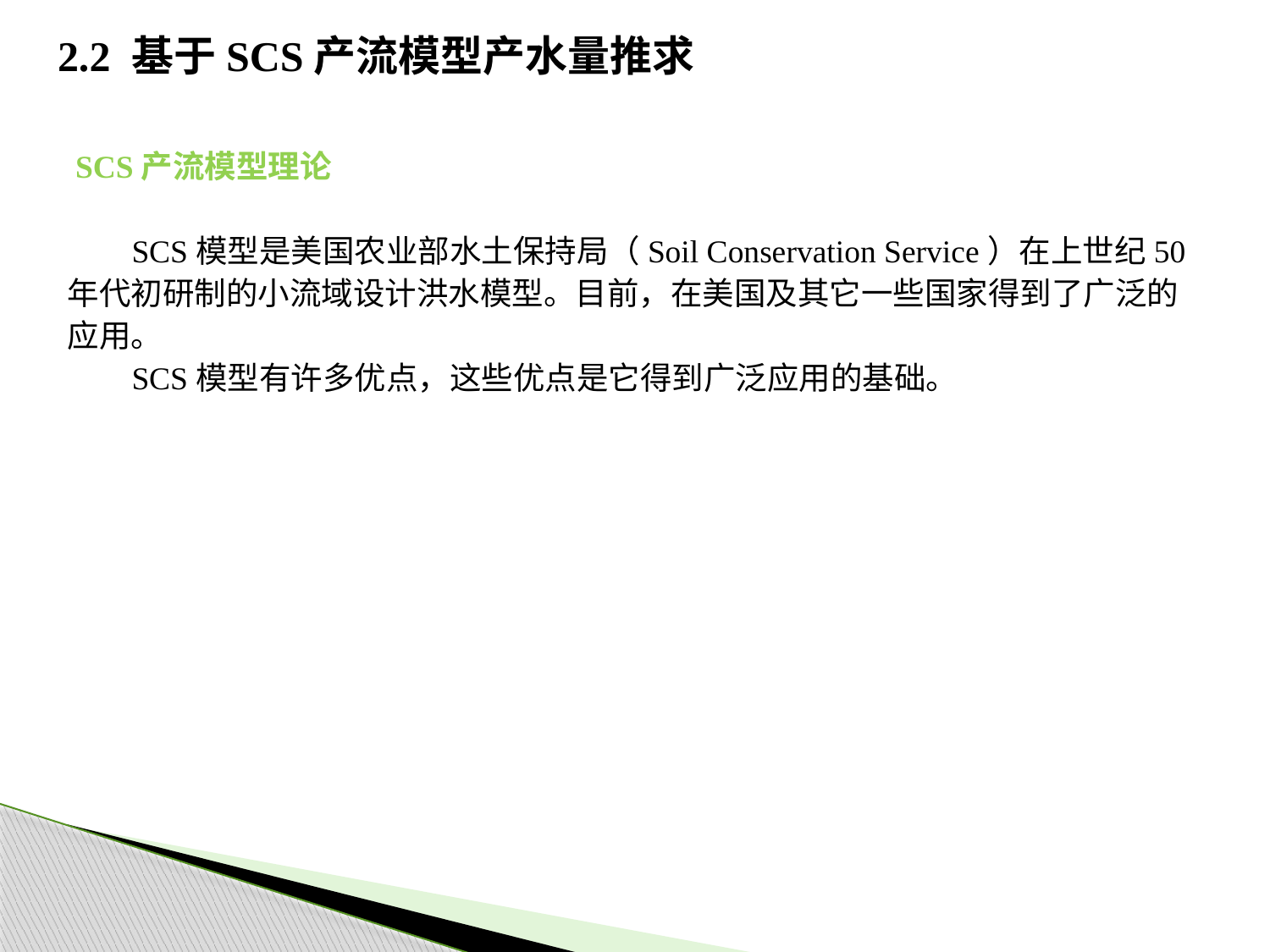

# 2.2 基于SCS产流模型产水量推求
 SCS产流模型理论

        SCS模型是美国农业部水土保持局（Soil Conservation Service）在上世纪50年代初研制的小流域设计洪水模型。目前，在美国及其它一些国家得到了广泛的应用。
        SCS模型有许多优点，这些优点是它得到广泛应用的基础。